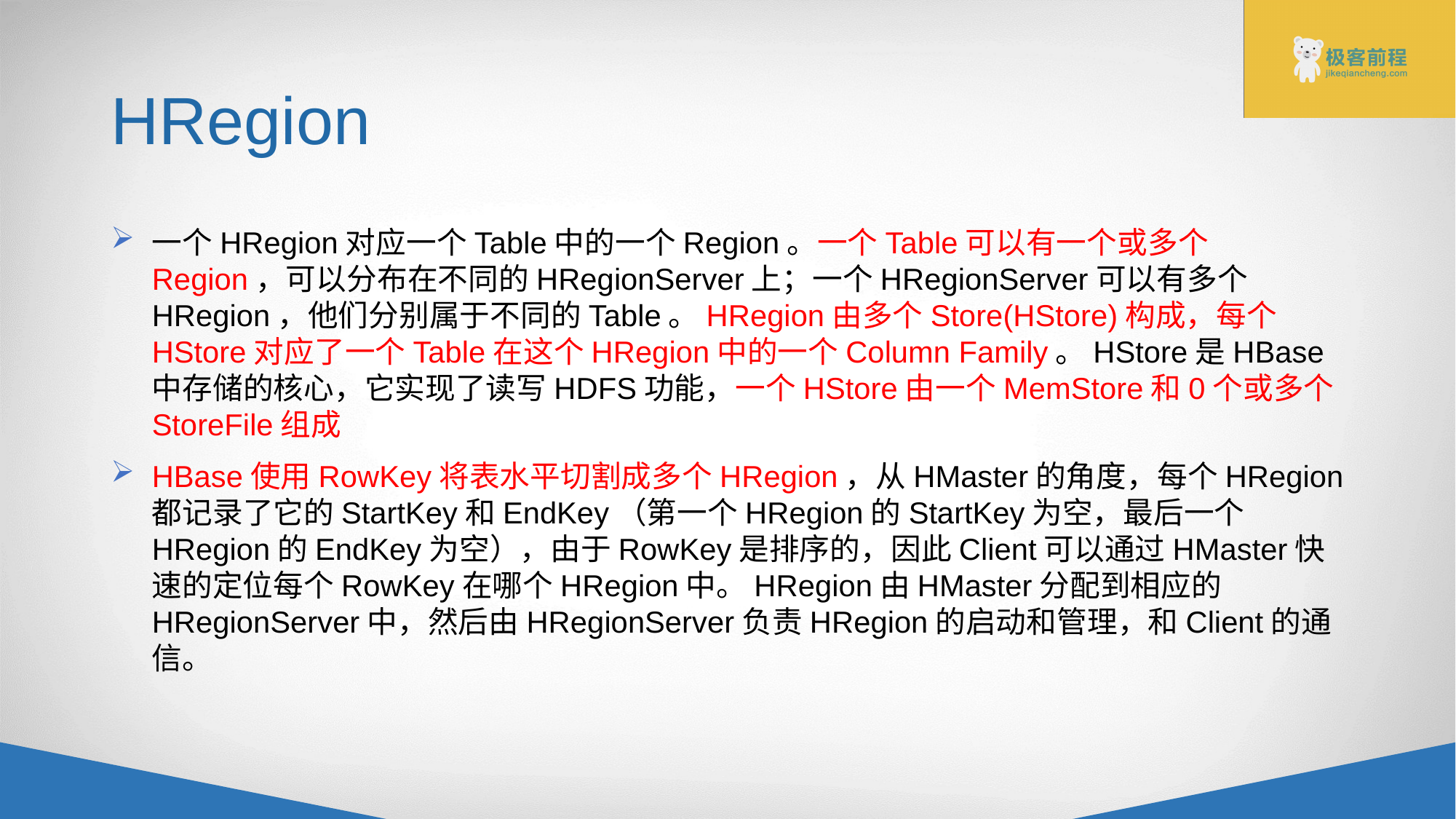

# HRegion
一个HRegion对应一个Table中的一个Region。一个Table可以有一个或多个Region，可以分布在不同的HRegionServer上；一个HRegionServer可以有多个HRegion，他们分别属于不同的Table。HRegion由多个Store(HStore)构成，每个HStore对应了一个Table在这个HRegion中的一个Column Family。HStore是HBase中存储的核心，它实现了读写HDFS功能，一个HStore由一个MemStore和0个或多个StoreFile组成
HBase使用RowKey将表水平切割成多个HRegion，从HMaster的角度，每个HRegion都记录了它的StartKey和EndKey（第一个HRegion的StartKey为空，最后一个HRegion的EndKey为空），由于RowKey是排序的，因此Client可以通过HMaster快速的定位每个RowKey在哪个HRegion中。HRegion由HMaster分配到相应的HRegionServer中，然后由HRegionServer负责HRegion的启动和管理，和Client的通信。